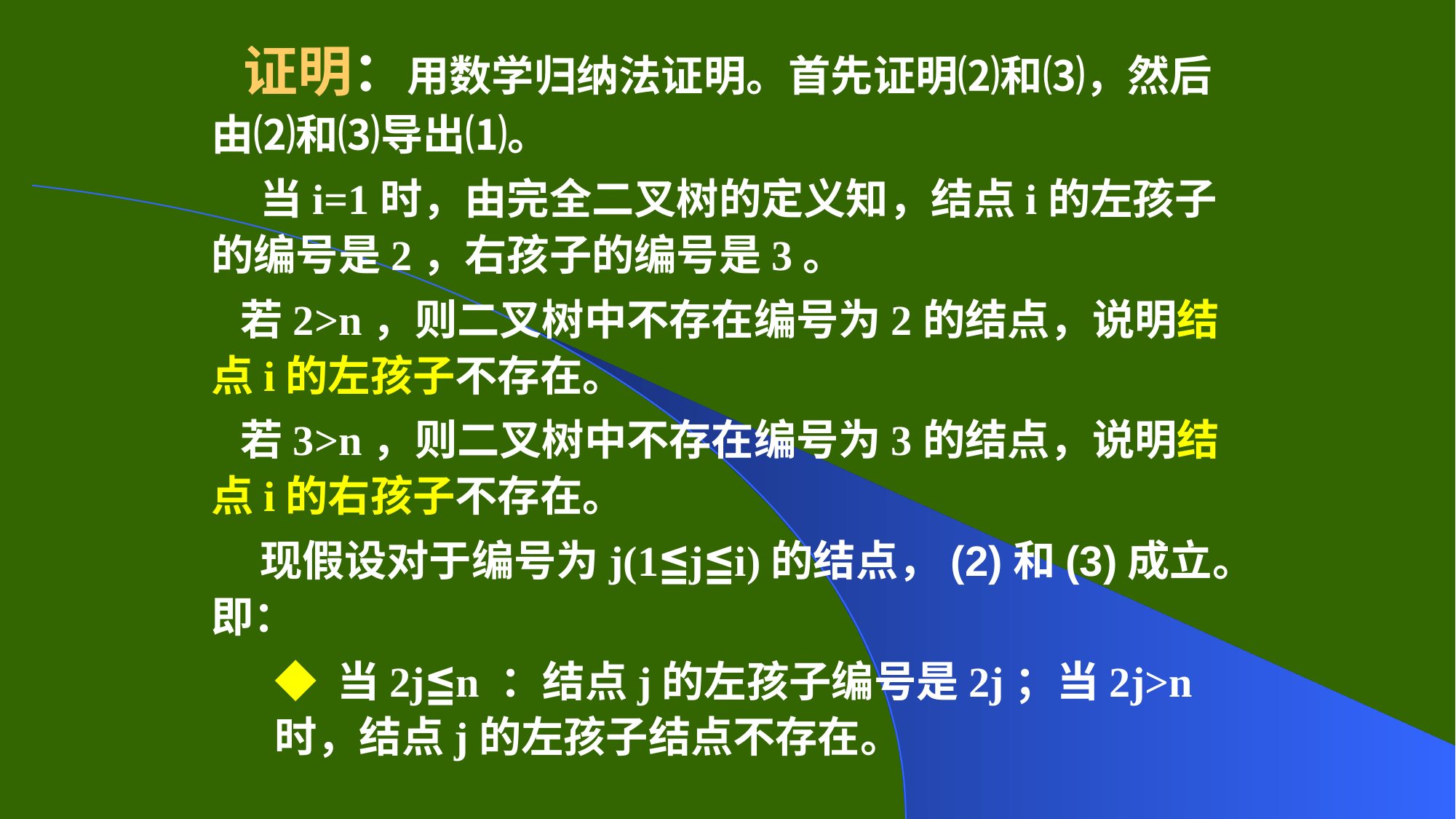

证明：用数学归纳法证明。首先证明⑵和⑶，然后由⑵和⑶导出⑴。
    当i=1时，由完全二叉树的定义知，结点i的左孩子的编号是2，右孩子的编号是3。
  若2>n，则二叉树中不存在编号为2的结点，说明结点i的左孩子不存在。
  若3>n，则二叉树中不存在编号为3的结点，说明结点i的右孩子不存在。
    现假设对于编号为j(1≦j≦i)的结点，(2)和(3)成立。即：
◆ 当2j≦n ：结点j的左孩子编号是2j；当2j>n时，结点j的左孩子结点不存在。